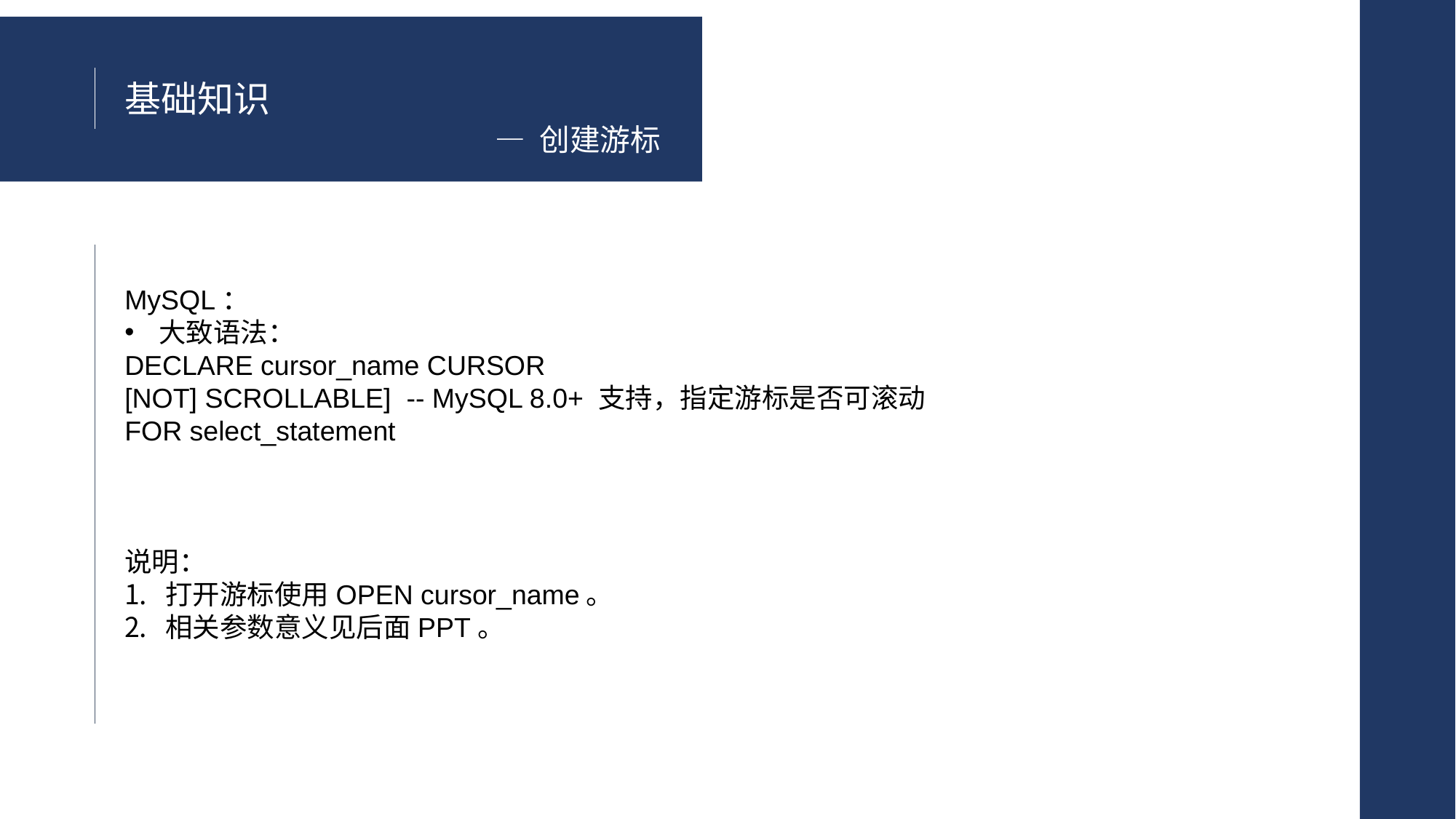

基础知识
— 创建游标

MySQL：
大致语法：
DECLARE cursor_name CURSOR
[NOT] SCROLLABLE]  -- MySQL 8.0+ 支持，指定游标是否可滚动
FOR select_statement

说明：
打开游标使用OPEN cursor_name。
相关参数意义见后面PPT。